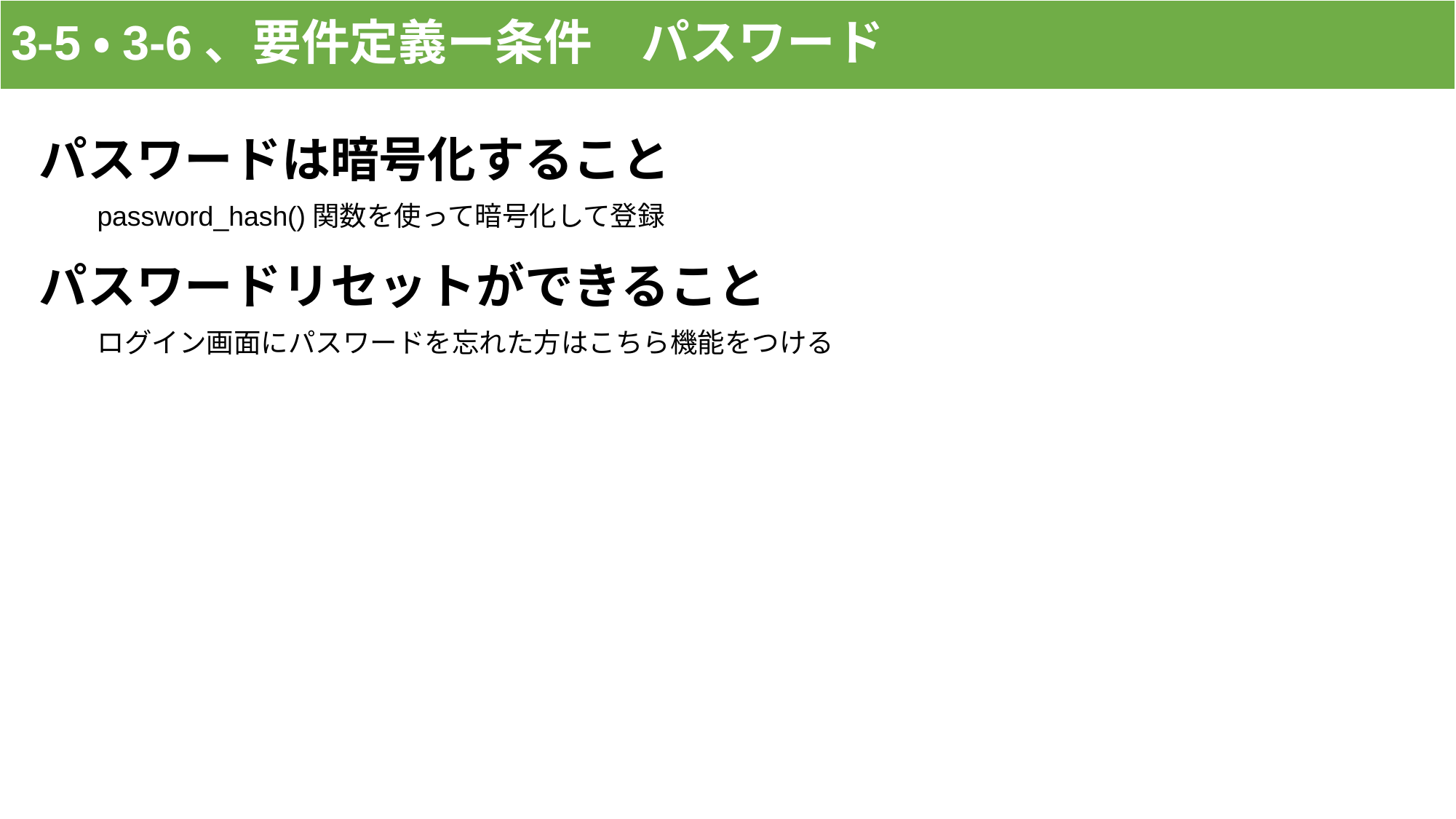

3-5・3-6、要件定義ー条件　パスワード
パスワードは暗号化すること
password_hash()関数を使って暗号化して登録
パスワードリセットができること
ログイン画面にパスワードを忘れた方はこちら機能をつける